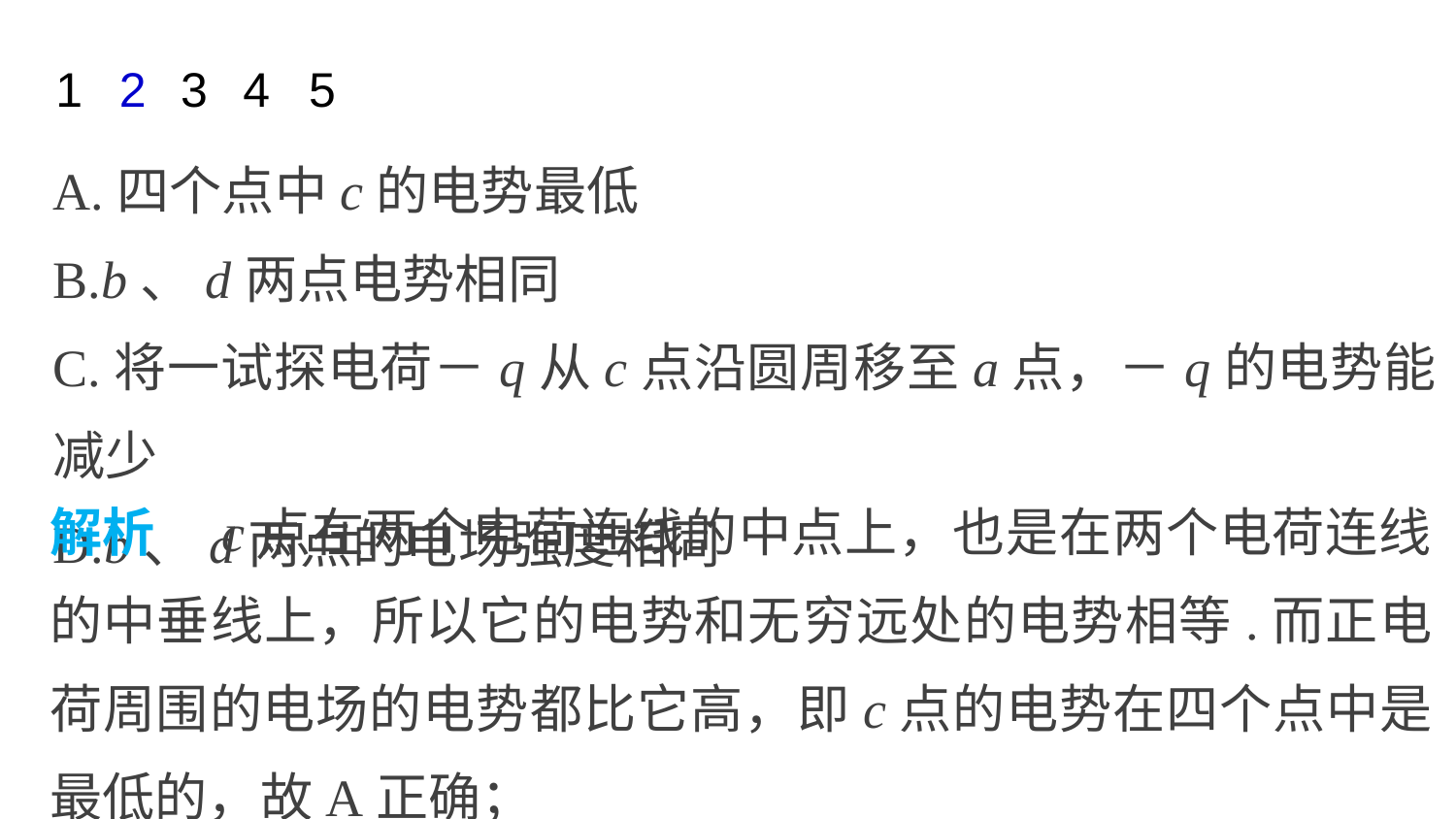

1
2
3
4
5
A.四个点中c的电势最低
B.b、d两点电势相同
C.将一试探电荷－q从c点沿圆周移至a点，－q的电势能减少
D.b、d两点的电场强度相同
解析　c点在两个电荷连线的中点上，也是在两个电荷连线的中垂线上，所以它的电势和无穷远处的电势相等.而正电荷周围的电场的电势都比它高，即c点的电势在四个点中是最低的，故A正确；